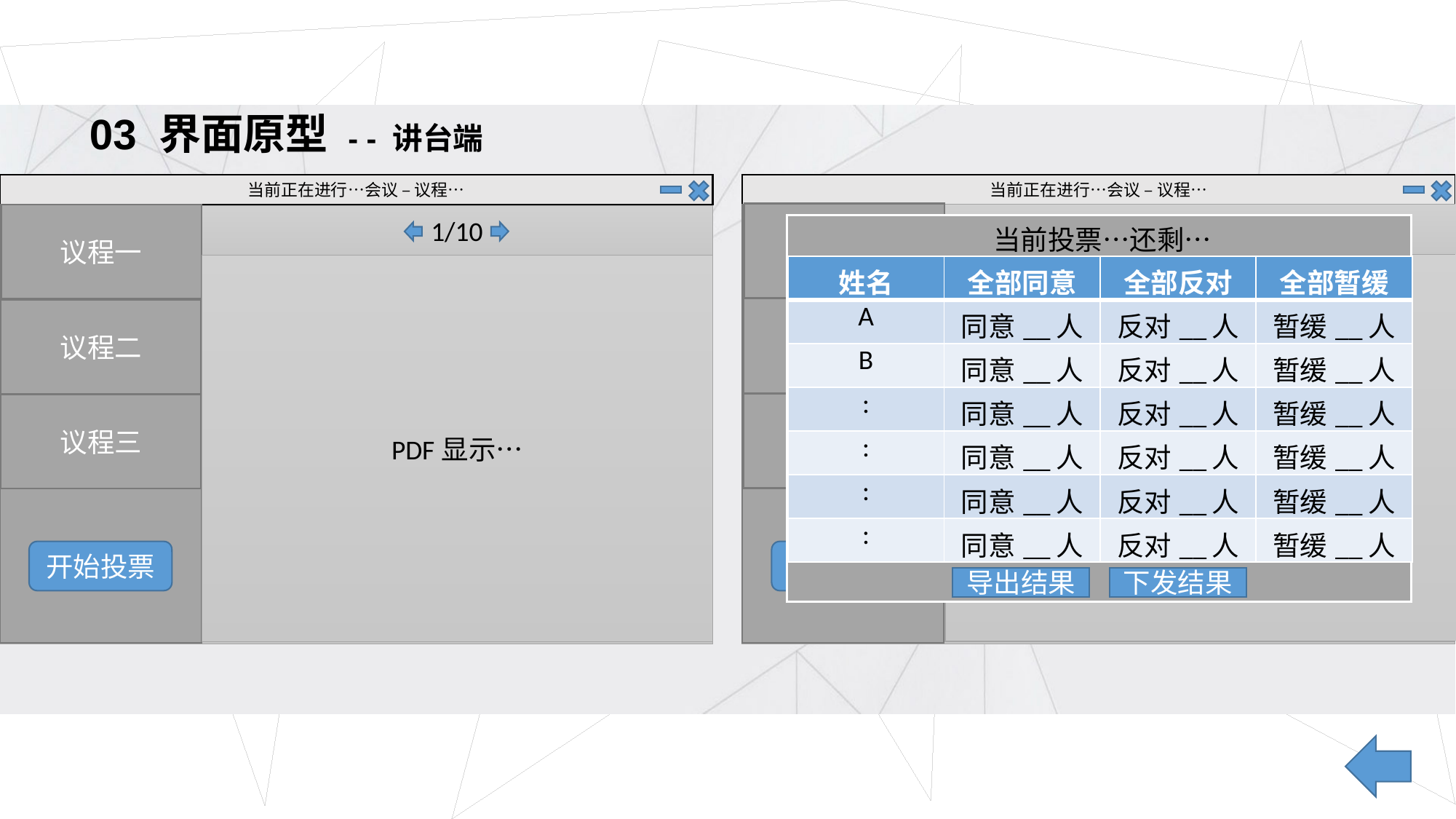

03 界面原型 - - 讲台端

当前正在进行…会议 – 议程…

当前正在进行…会议 – 议程…

议程一
1/10

议程一
议程一
1/10

1/10

当前投票…还剩…

PDF显示…
PDF显示…
| 姓名 | 全部同意 | 全部反对 | 全部暂缓 |
| --- | --- | --- | --- |
| A | 同意\_\_人 | 反对\_\_人 | 暂缓\_\_人 |
| B | 同意\_\_人 | 反对\_\_人 | 暂缓\_\_人 |
| : | 同意\_\_人 | 反对\_\_人 | 暂缓\_\_人 |
| : | 同意\_\_人 | 反对\_\_人 | 暂缓\_\_人 |
| : | 同意\_\_人 | 反对\_\_人 | 暂缓\_\_人 |
| : | 同意\_\_人 | 反对\_\_人 | 暂缓\_\_人 |
议程二
议程二
议程二

√

√

议程三
议程三
议程三
√

√

√

√

开始投票
开始投票
导出结果
下发结果